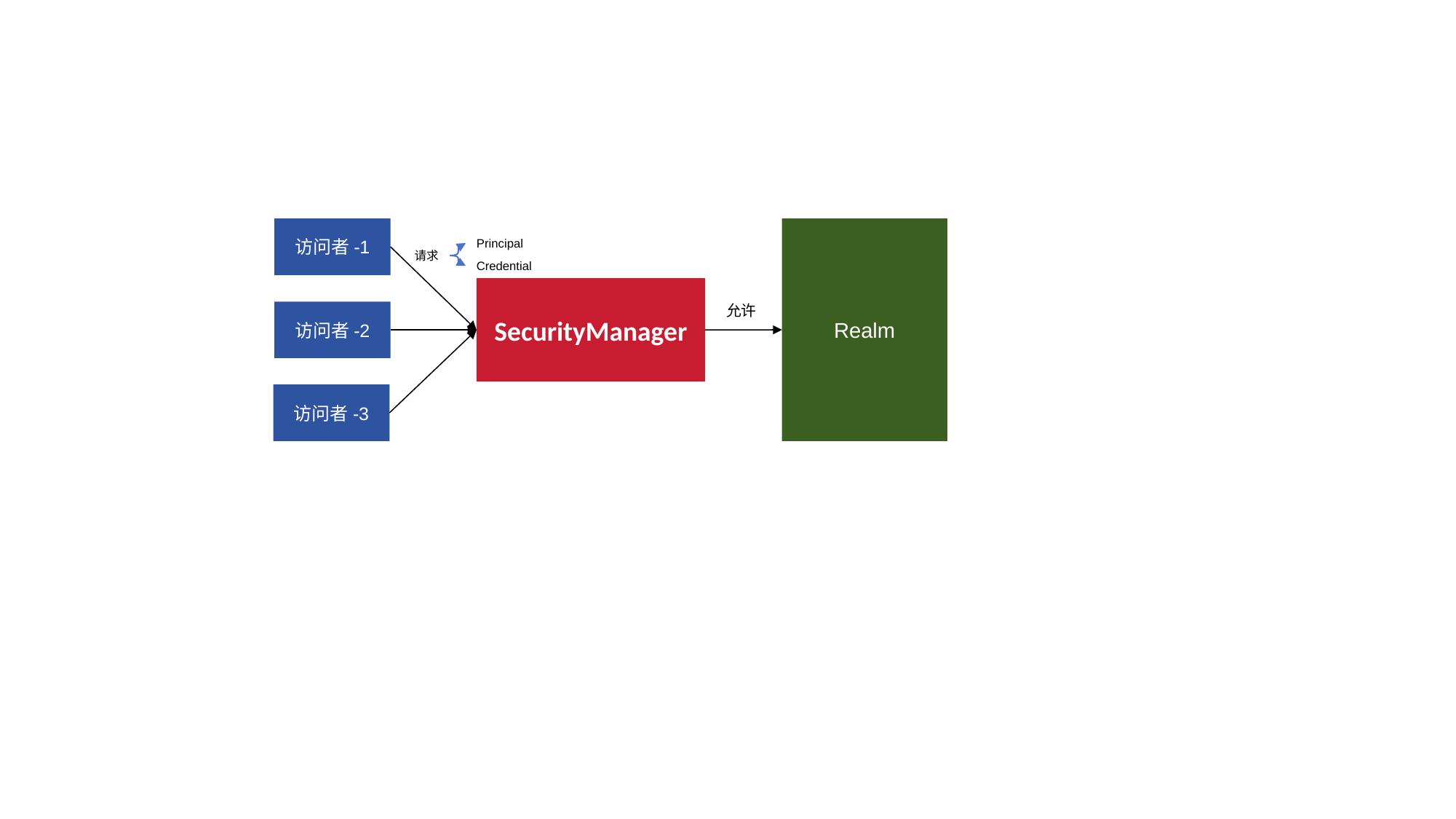

Realm
访问者-1
Principal
请求
Credential
SecurityManager
允许
访问者-2
访问者-3